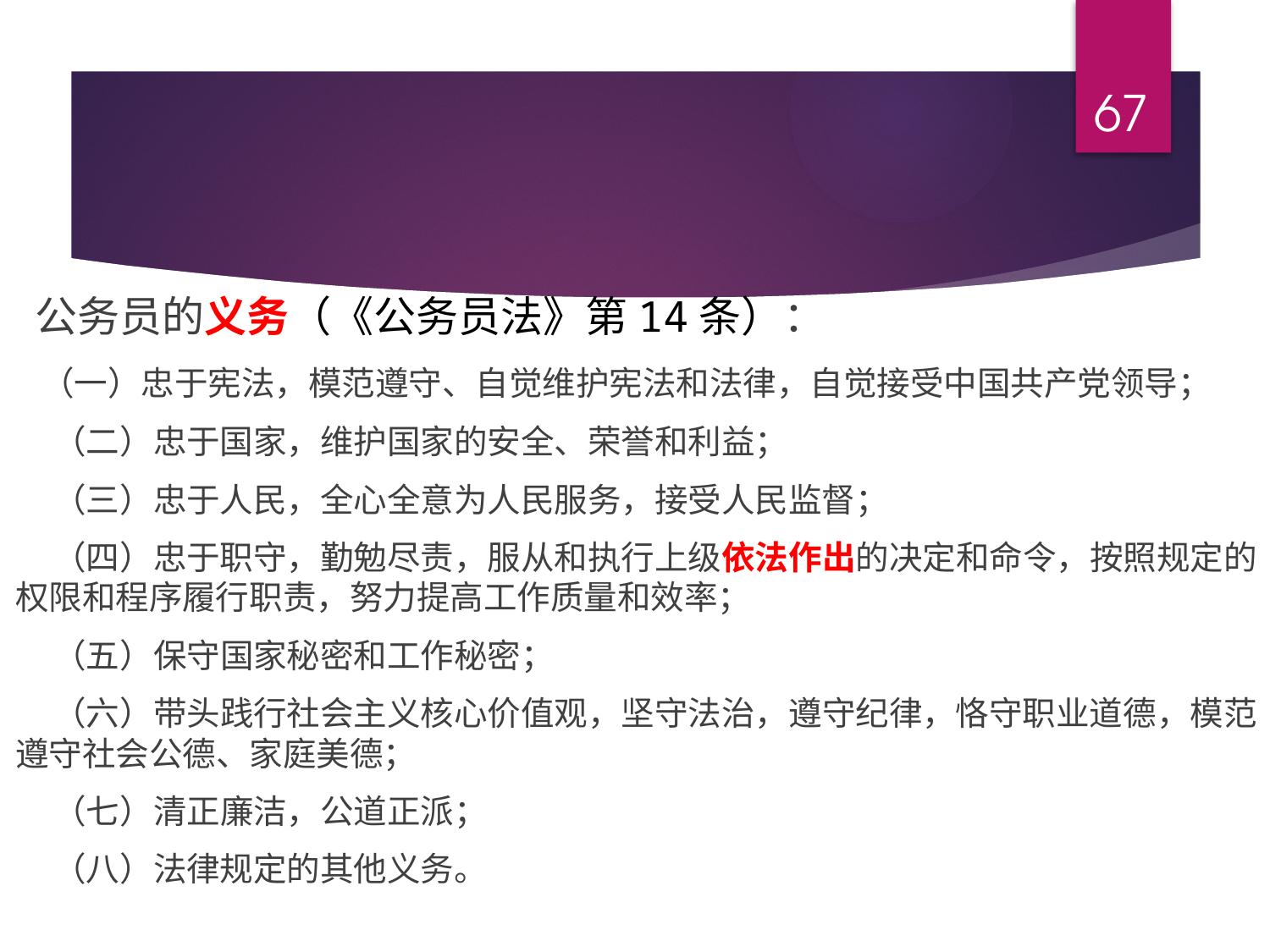

67
#
 公务员的义务（《公务员法》第14条）：
  （一）忠于宪法，模范遵守、自觉维护宪法和法律，自觉接受中国共产党领导；
    （二）忠于国家，维护国家的安全、荣誉和利益；
    （三）忠于人民，全心全意为人民服务，接受人民监督；
    （四）忠于职守，勤勉尽责，服从和执行上级依法作出的决定和命令，按照规定的权限和程序履行职责，努力提高工作质量和效率；
    （五）保守国家秘密和工作秘密；
    （六）带头践行社会主义核心价值观，坚守法治，遵守纪律，恪守职业道德，模范遵守社会公德、家庭美德；
    （七）清正廉洁，公道正派；
    （八）法律规定的其他义务。